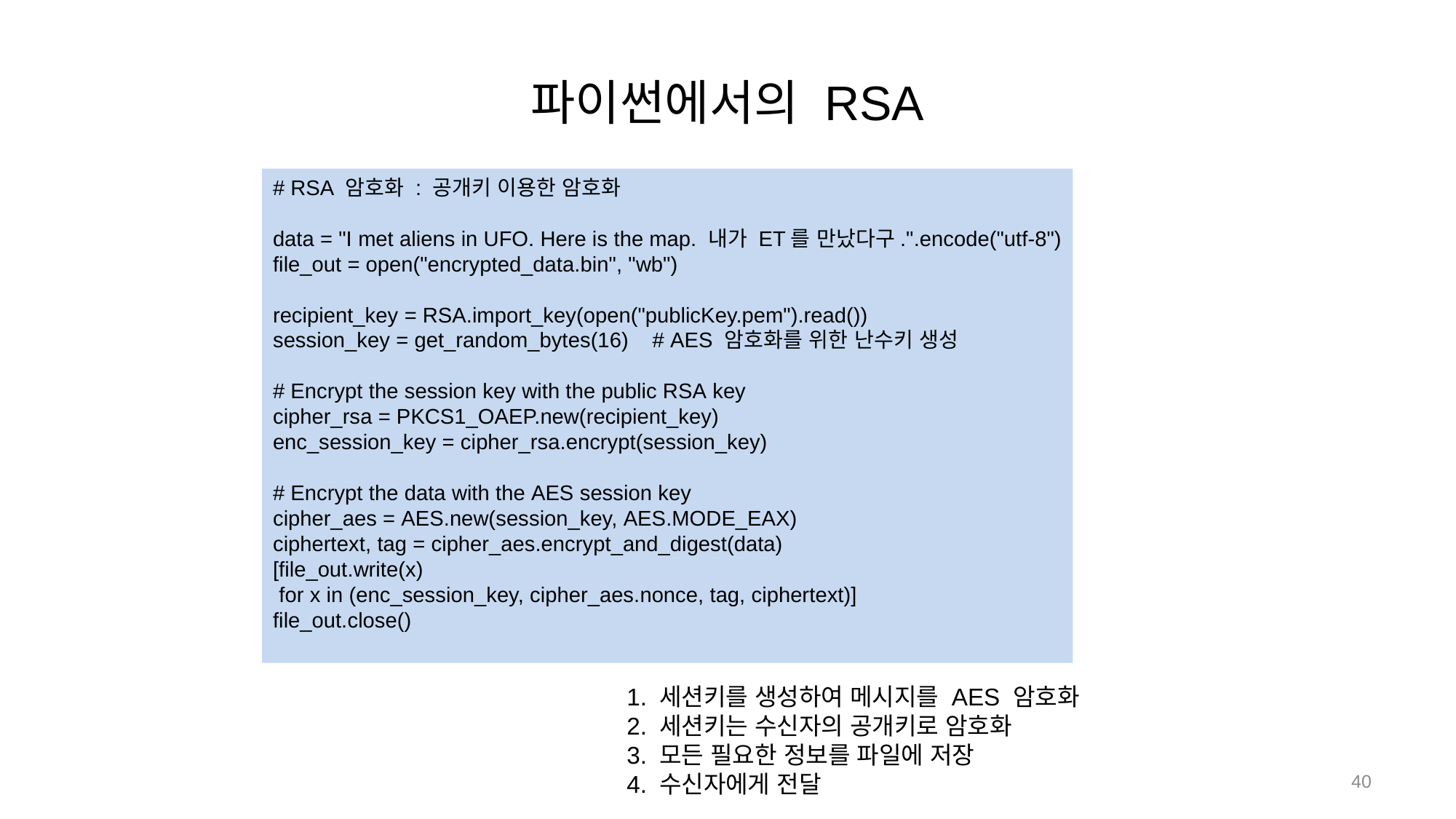

# 파이썬에서의 RSA
# RSA 암호화 : 공개키 이용한 암호화
data = "I met aliens in UFO. Here is the map. 내가 ET를 만났다구.".encode("utf-8")
file_out = open("encrypted_data.bin", "wb")
recipient_key = RSA.import_key(open("publicKey.pem").read())
session_key = get_random_bytes(16)    # AES 암호화를 위한 난수키 생성
# Encrypt the session key with the public RSA key
cipher_rsa = PKCS1_OAEP.new(recipient_key)
enc_session_key = cipher_rsa.encrypt(session_key)
# Encrypt the data with the AES session key
cipher_aes = AES.new(session_key, AES.MODE_EAX)
ciphertext, tag = cipher_aes.encrypt_and_digest(data)
[file_out.write(x)
 for x in (enc_session_key, cipher_aes.nonce, tag, ciphertext)]
file_out.close()

1. 세션키를 생성하여 메시지를 AES 암호화
2. 세션키는 수신자의 공개키로 암호화
3. 모든 필요한 정보를 파일에 저장
4. 수신자에게 전달
40